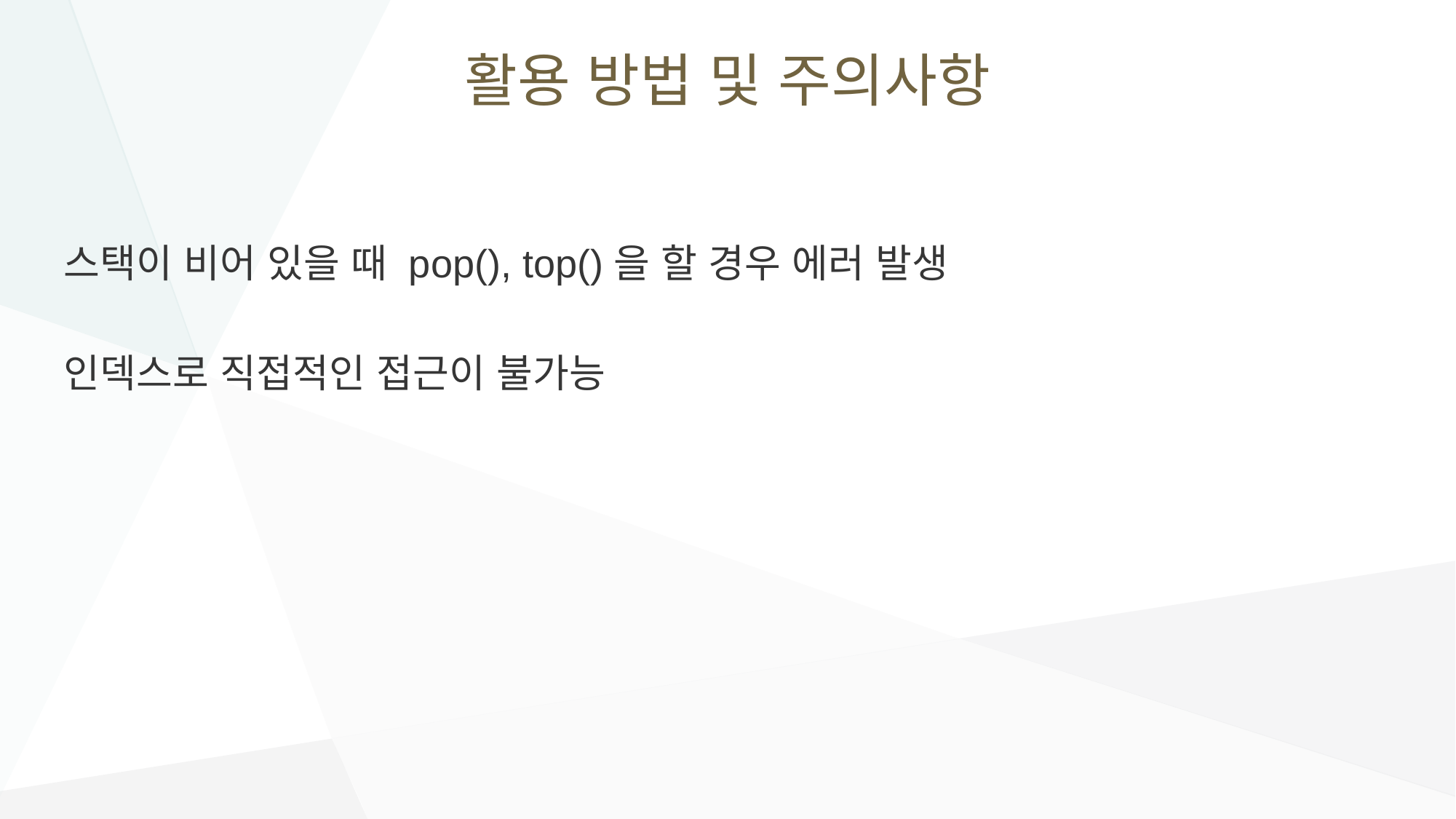

# 활용 방법 및 주의사항

스택이 비어 있을 때 pop(), top()을 할 경우 에러 발생

인덱스로 직접적인 접근이 불가능